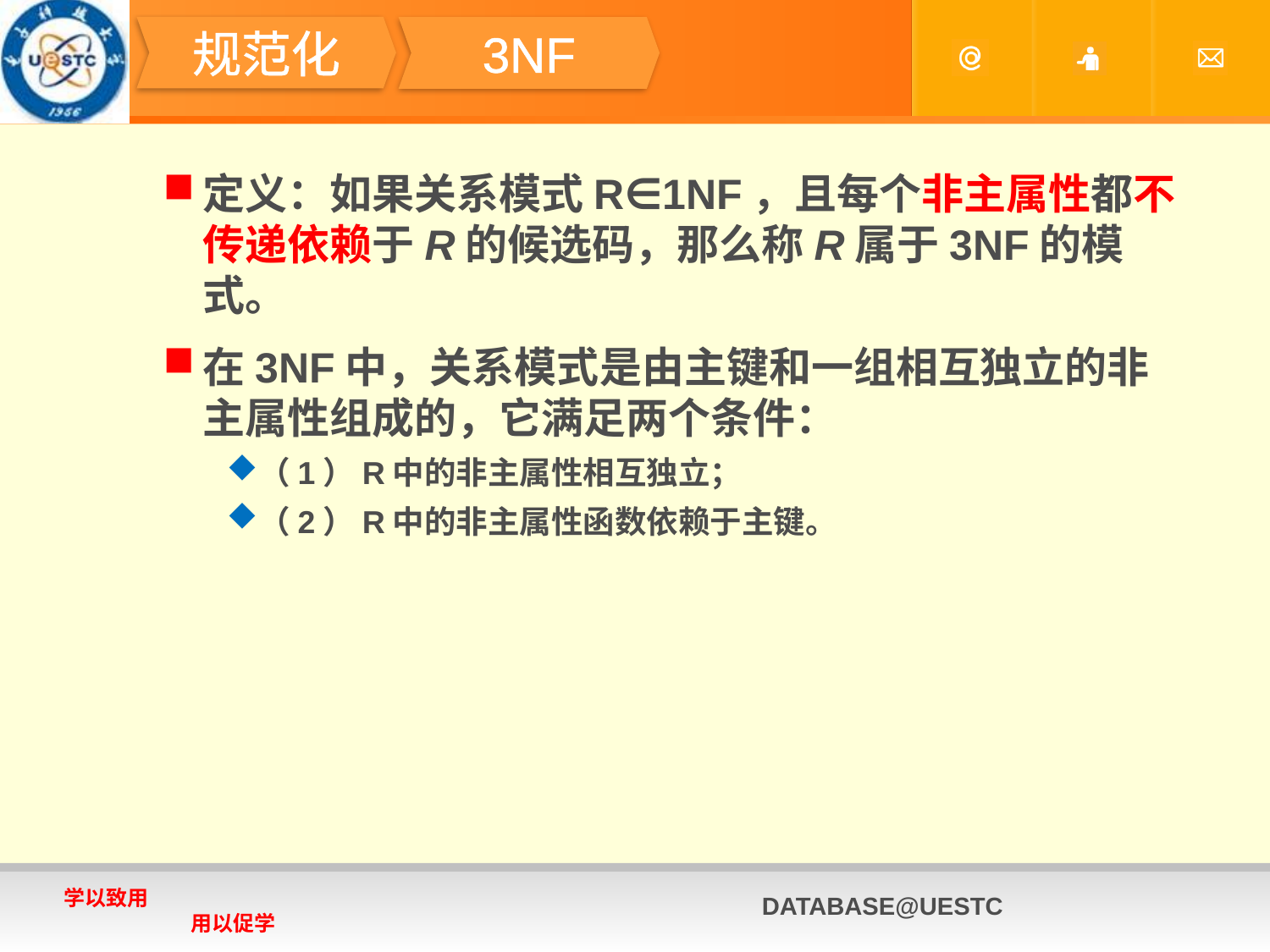

#
规范化
3NF
定义：如果关系模式R∈1NF，且每个非主属性都不传递依赖于R的候选码，那么称R属于3NF的模式。
在3NF中，关系模式是由主键和一组相互独立的非主属性组成的，它满足两个条件：
（1）R中的非主属性相互独立；
（2）R中的非主属性函数依赖于主键。